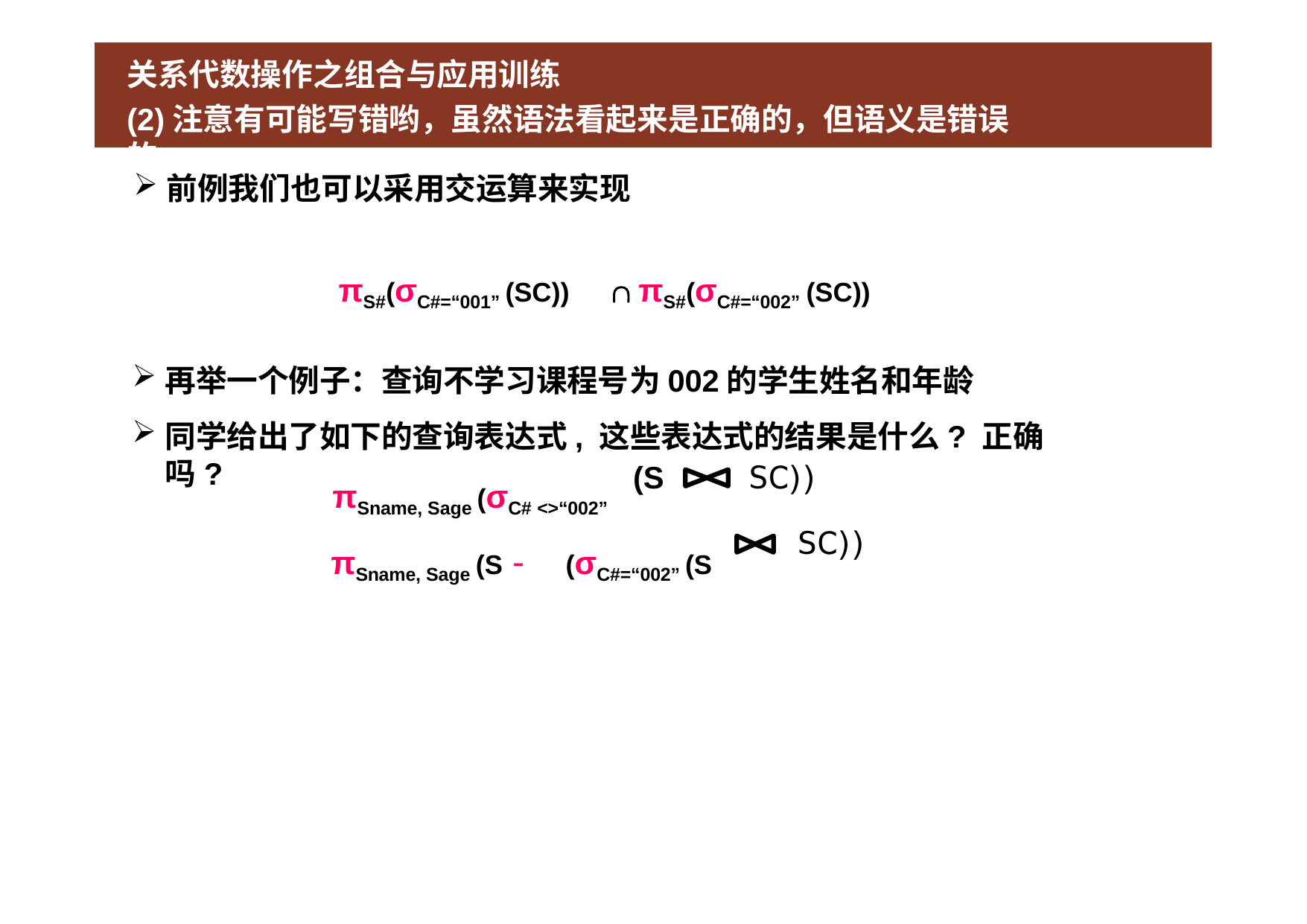

# 关系代数操作之组合与应用训练
(2)注意有可能写错哟，虽然语法看起来是正确的，但语义是错误的
前例我们也可以采用交运算来实现

πS#(σC#=“001” (SC))	∩ πS#(σC#=“002” (SC))
再举一个例子：查询不学习课程号为002的学生姓名和年龄
同学给出了如下的查询表达式, 这些表达式的结果是什么? 正确吗?
(S
SC))
SC))
πSname, Sage (σC# <>“002”

πSname, Sage (S −	(σC#=“002” (S